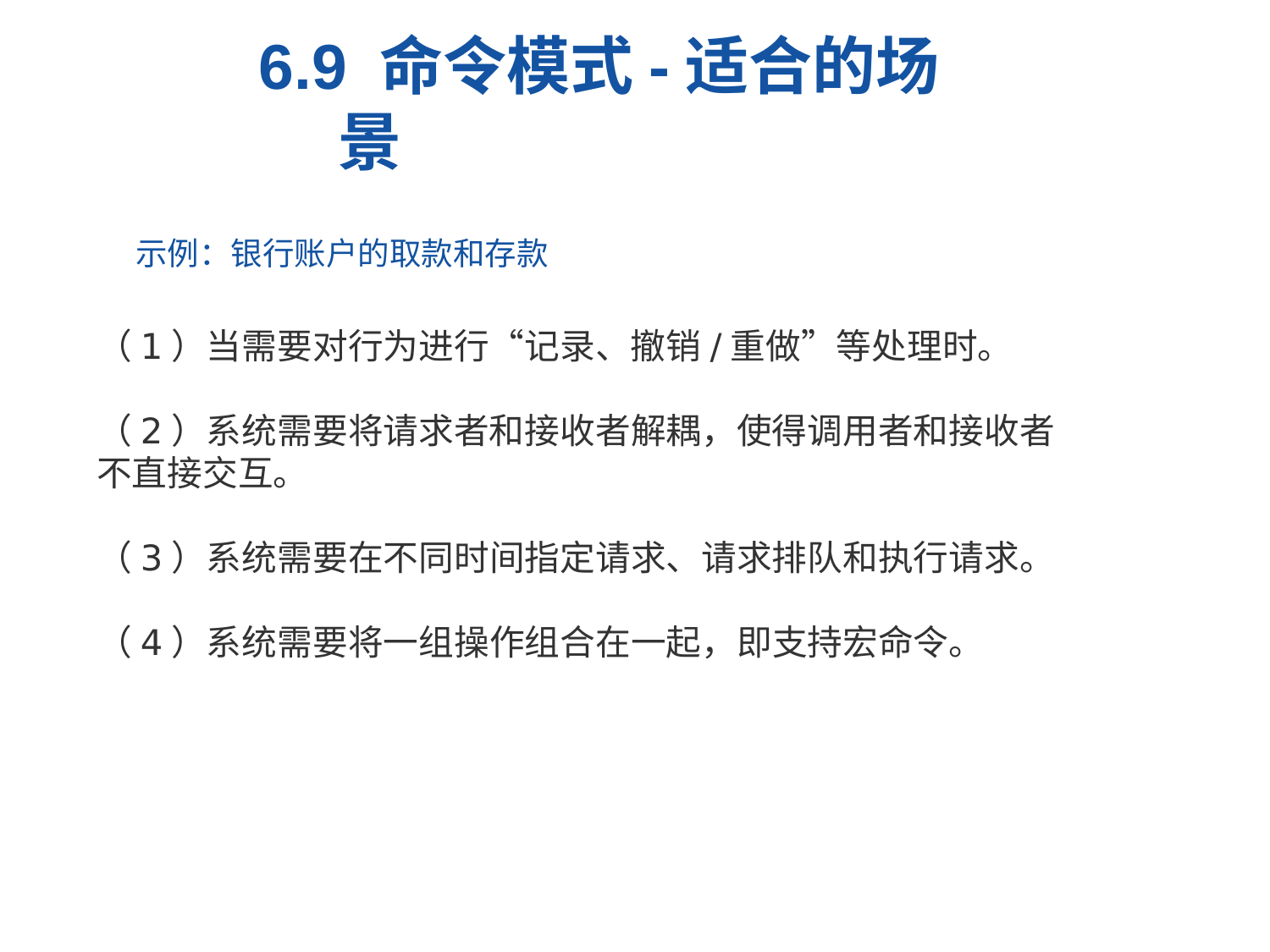

6.9 命令模式-适合的场景
示例：银行账户的取款和存款

（1）当需要对行为进行“记录、撤销/重做”等处理时。

（2）系统需要将请求者和接收者解耦，使得调用者和接收者不直接交互。

（3）系统需要在不同时间指定请求、请求排队和执行请求。

（4）系统需要将一组操作组合在一起，即支持宏命令。